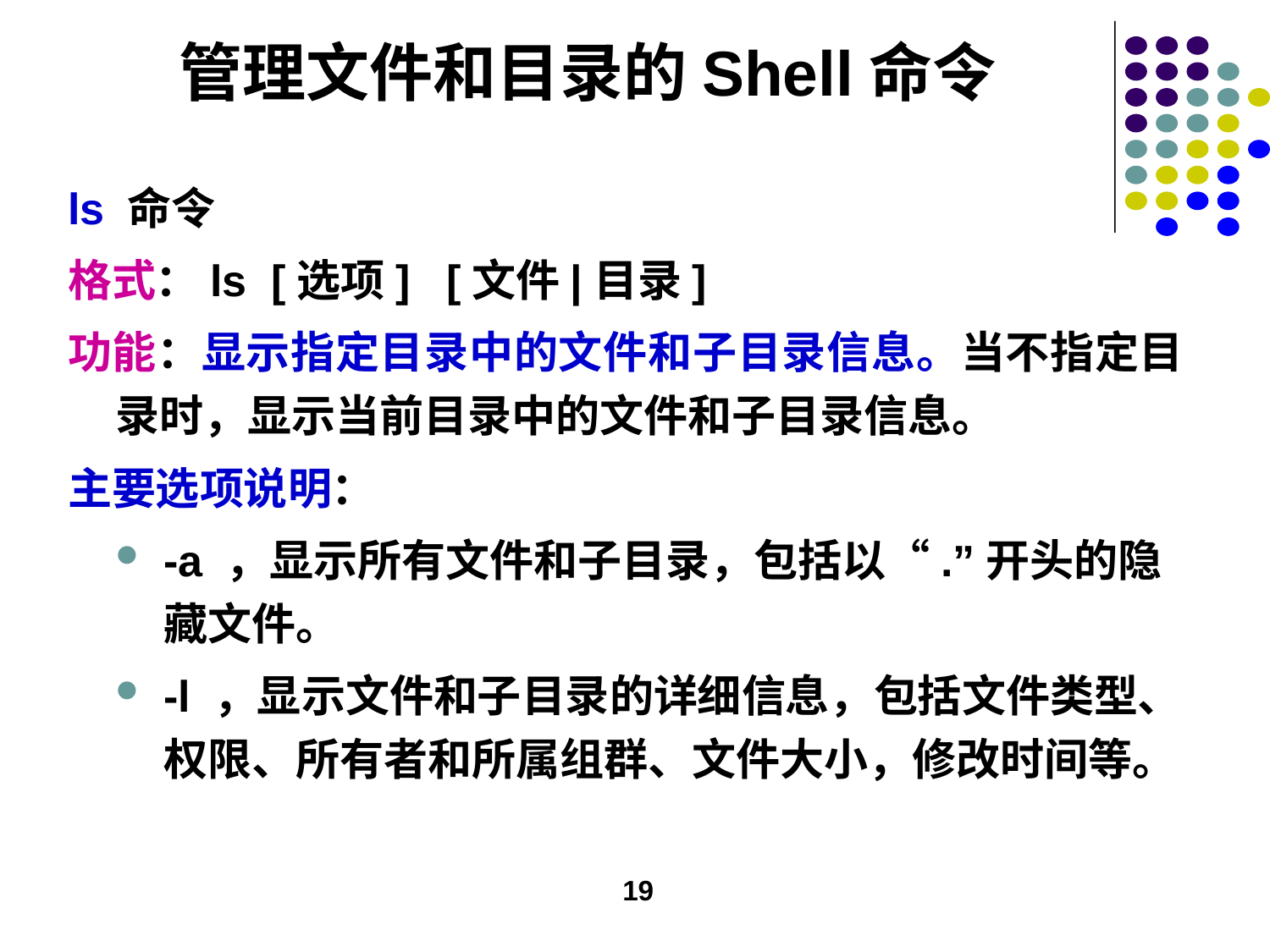

# 管理文件和目录的Shell命令
ls 命令
格式：ls  [选项]   [文件|目录]
功能：显示指定目录中的文件和子目录信息。当不指定目录时，显示当前目录中的文件和子目录信息。
主要选项说明：
-a ，显示所有文件和子目录，包括以“.”开头的隐藏文件。
-l ，显示文件和子目录的详细信息，包括文件类型、权限、所有者和所属组群、文件大小，修改时间等。

19